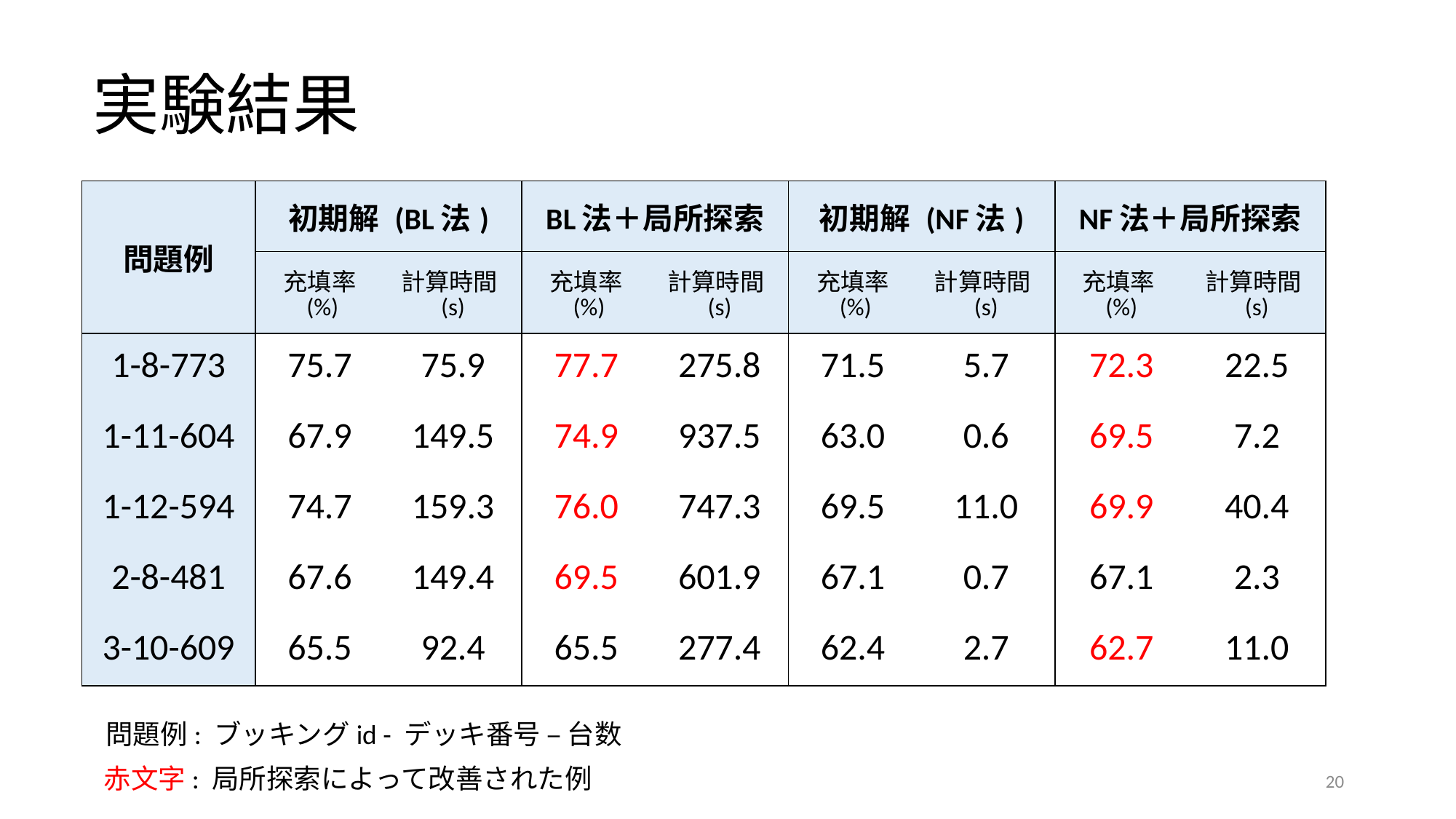

# 実験結果
| 問題例 | 初期解 (BL法) |  | BL法＋局所探索 |  | 初期解 (NF法) |  | NF法＋局所探索 |  |
| --- | --- | --- | --- | --- | --- | --- | --- | --- |
|  | 充填率 (%) | 計算時間(s) | 充填率 (%) | 計算時間(s) | 充填率 (%) | 計算時間(s) | 充填率 (%) | 計算時間(s) |
| 1-8-773 | 75.7 | 75.9 | 77.7 | 275.8 | 71.5 | 5.7 | 72.3 | 22.5 |
| 1-11-604 | 67.9 | 149.5 | 74.9 | 937.5 | 63.0 | 0.6 | 69.5 | 7.2 |
| 1-12-594 | 74.7 | 159.3 | 76.0 | 747.3 | 69.5 | 11.0 | 69.9 | 40.4 |
| 2-8-481 | 67.6 | 149.4 | 69.5 | 601.9 | 67.1 | 0.7 | 67.1 | 2.3 |
| 3-10-609 | 65.5 | 92.4 | 65.5 | 277.4 | 62.4 | 2.7 | 62.7 | 11.0 |
問題例: ブッキングid - デッキ番号 – 台数
赤文字: 局所探索によって改善された例
20